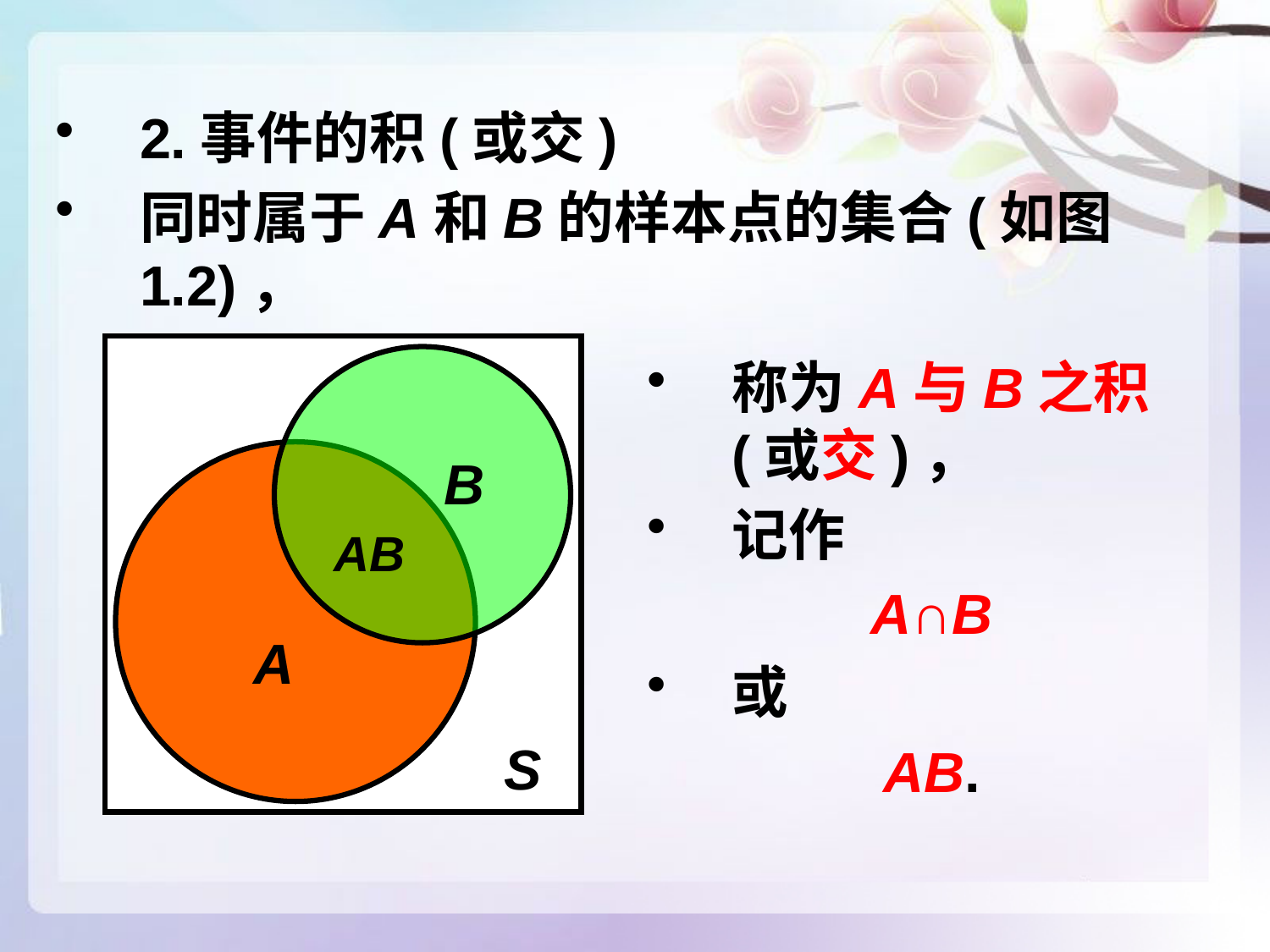

2.事件的积(或交)
同时属于A和B的样本点的集合(如图1.2)，

B
AB
A
S
称为A与B之积(或交)，
记作
A∩B
或
AB.